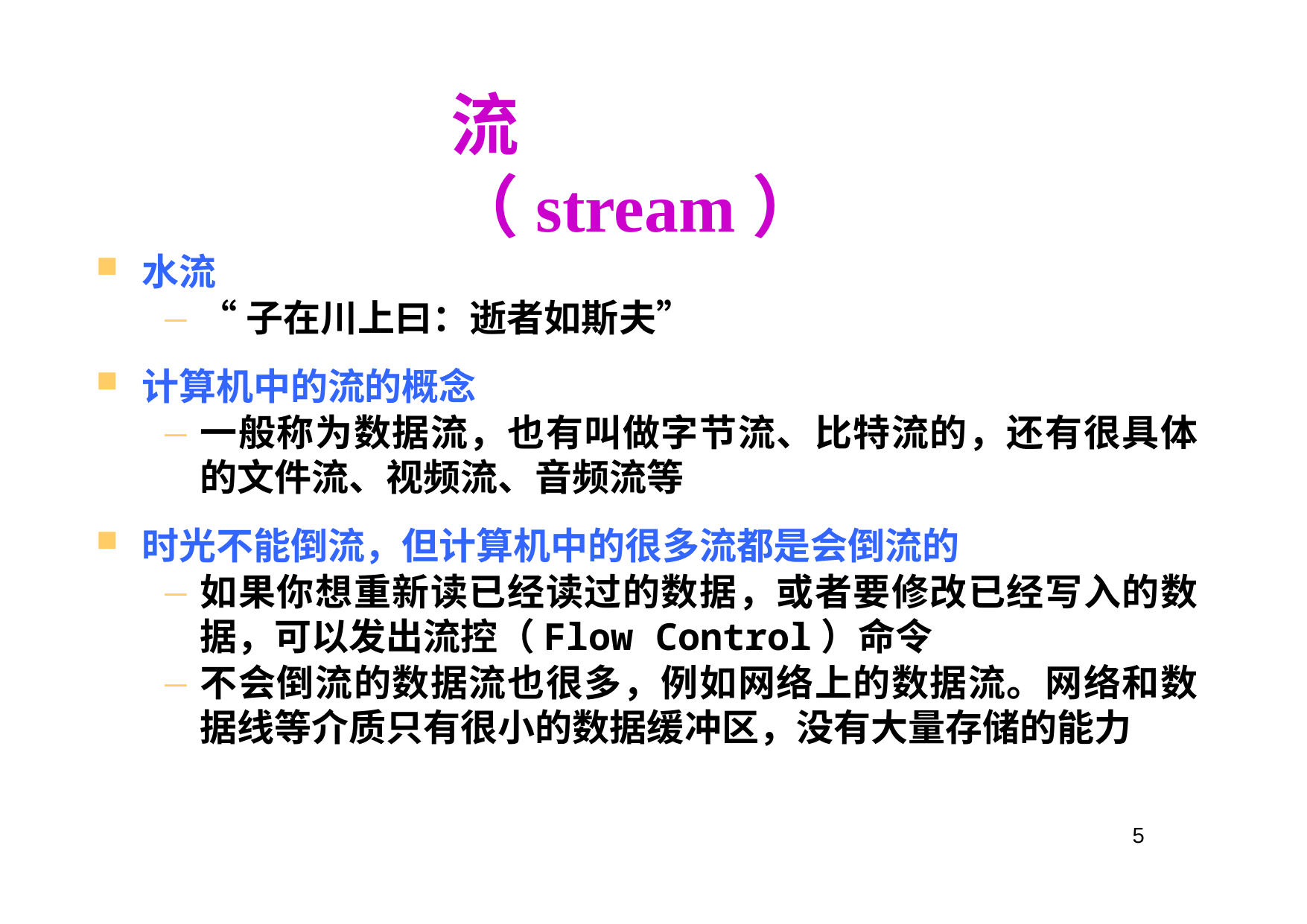

# 流（stream）
水流
“子在川上曰：逝者如斯夫”
计算机中的流的概念
一般称为数据流，也有叫做字节流、比特流的，还有很具体的文件流、视频流、音频流等
时光不能倒流，但计算机中的很多流都是会倒流的
如果你想重新读已经读过的数据，或者要修改已经写入的数据，可以发出流控（Flow Control）命令
不会倒流的数据流也很多，例如网络上的数据流。网络和数据线等介质只有很小的数据缓冲区，没有大量存储的能力

5